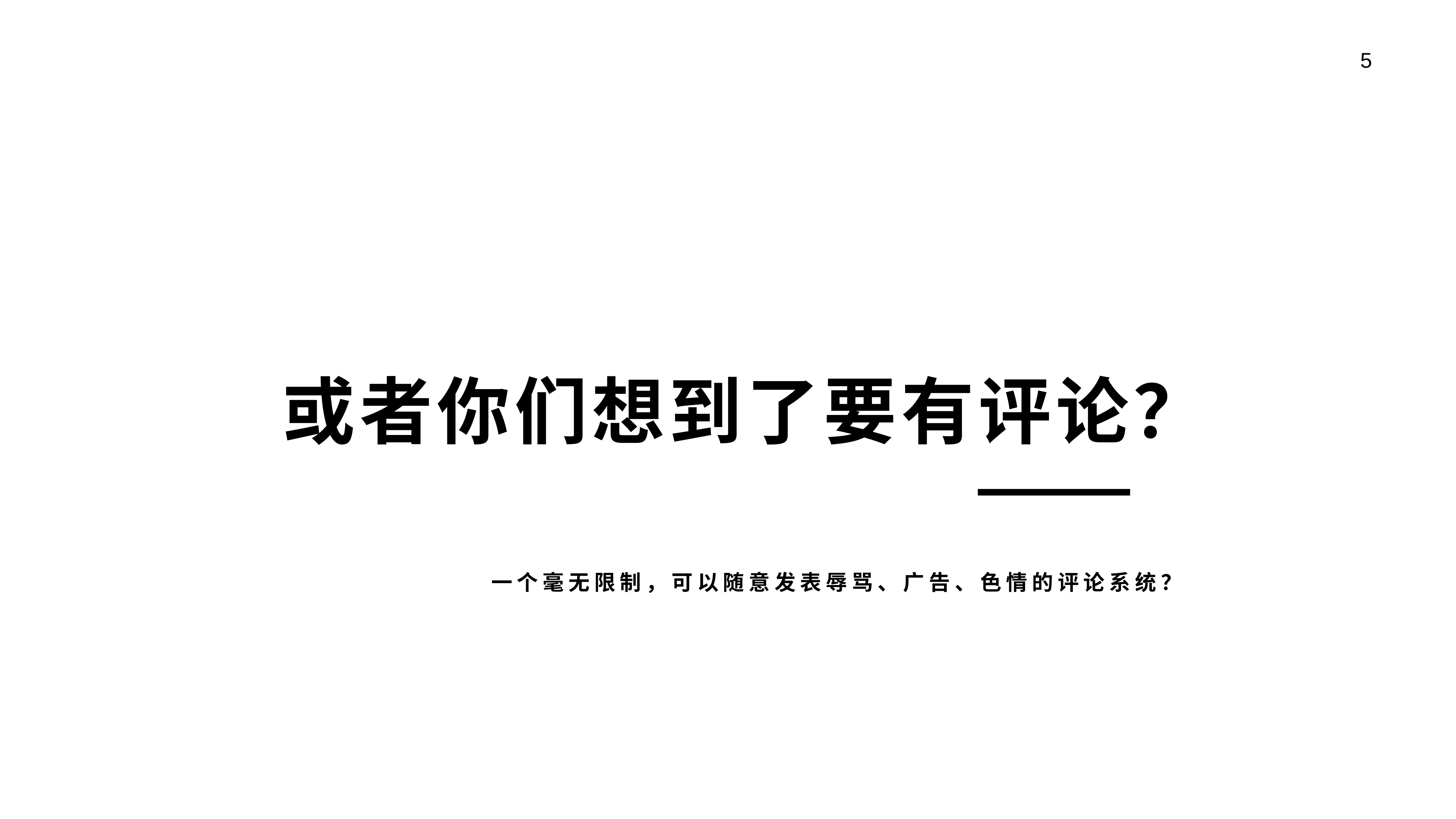

或者你们想到了要有评论？

一个毫无限制，可以随意发表辱骂、广告、色情的评论系统？